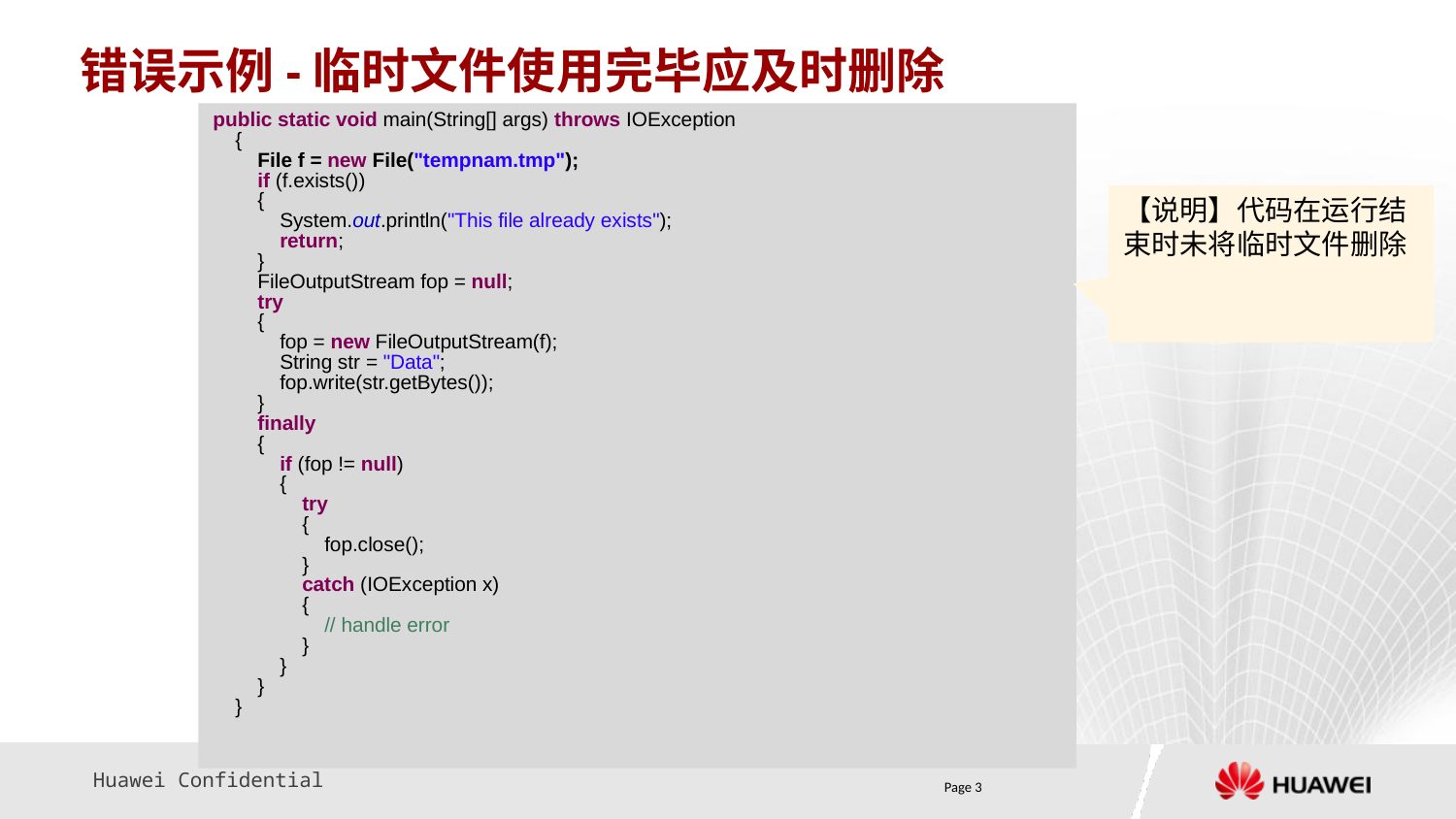

# 错误示例-临时文件使用完毕应及时删除
public static void main(String[] args) throws IOException
    {
        File f = new File("tempnam.tmp");
        if (f.exists())
        {
            System.out.println("This file already exists");
            return;
        }
        FileOutputStream fop = null;
        try
        {
            fop = new FileOutputStream(f);
            String str = "Data";
            fop.write(str.getBytes());
        }
        finally
        {
            if (fop != null)
            {
                try
                {
                    fop.close();
                }
                catch (IOException x)
                {
                    // handle error
                }
            }
        }
    }

【说明】代码在运行结束时未将临时文件删除